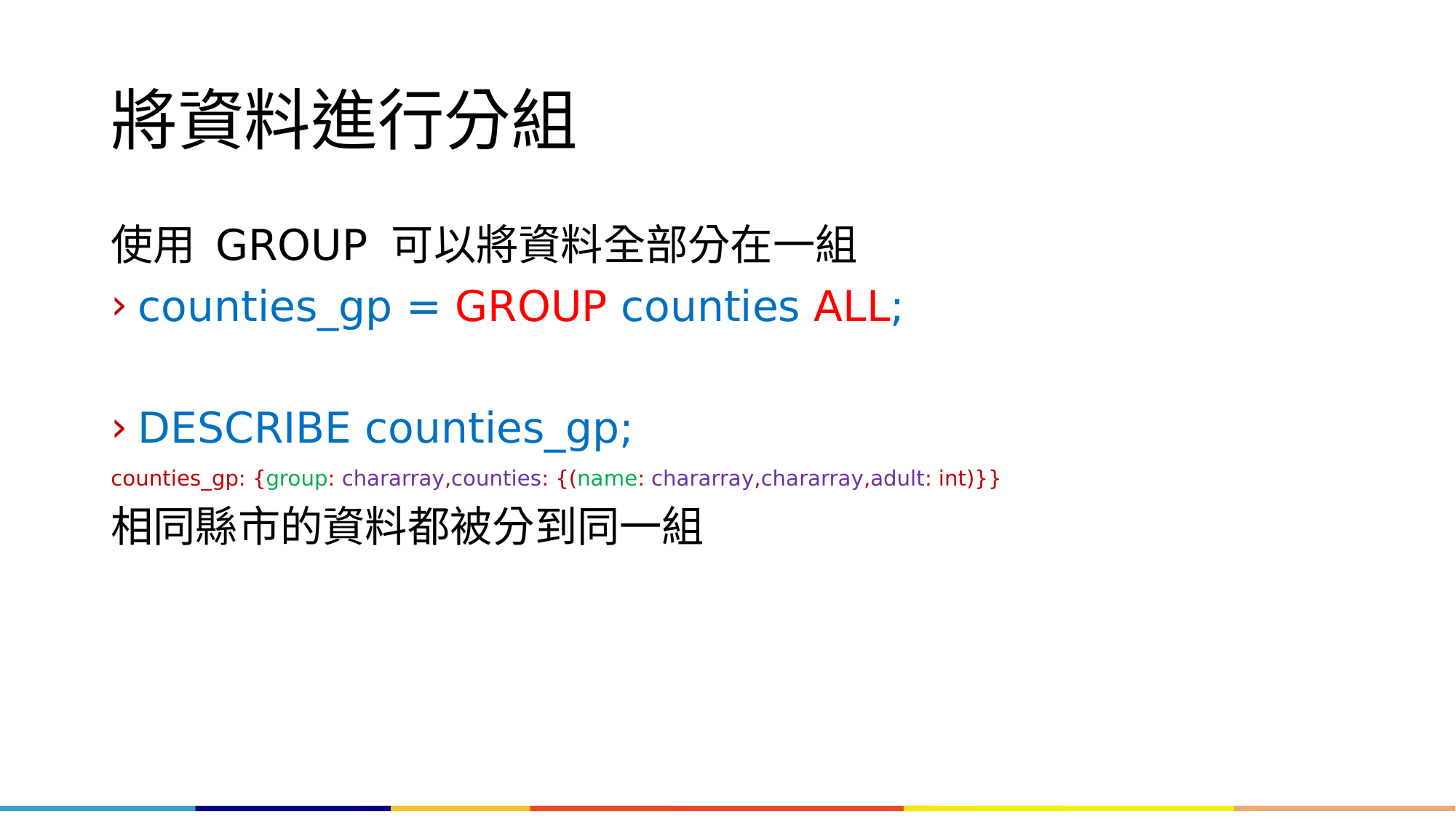

# 將資料進行分組
使用 GROUP 可以將資料全部分在一組
counties_gp = GROUP counties ALL;

DESCRIBE counties_gp;
counties_gp: {group: chararray,counties: {(name: chararray,chararray,adult: int)}}
相同縣市的資料都被分到同一組